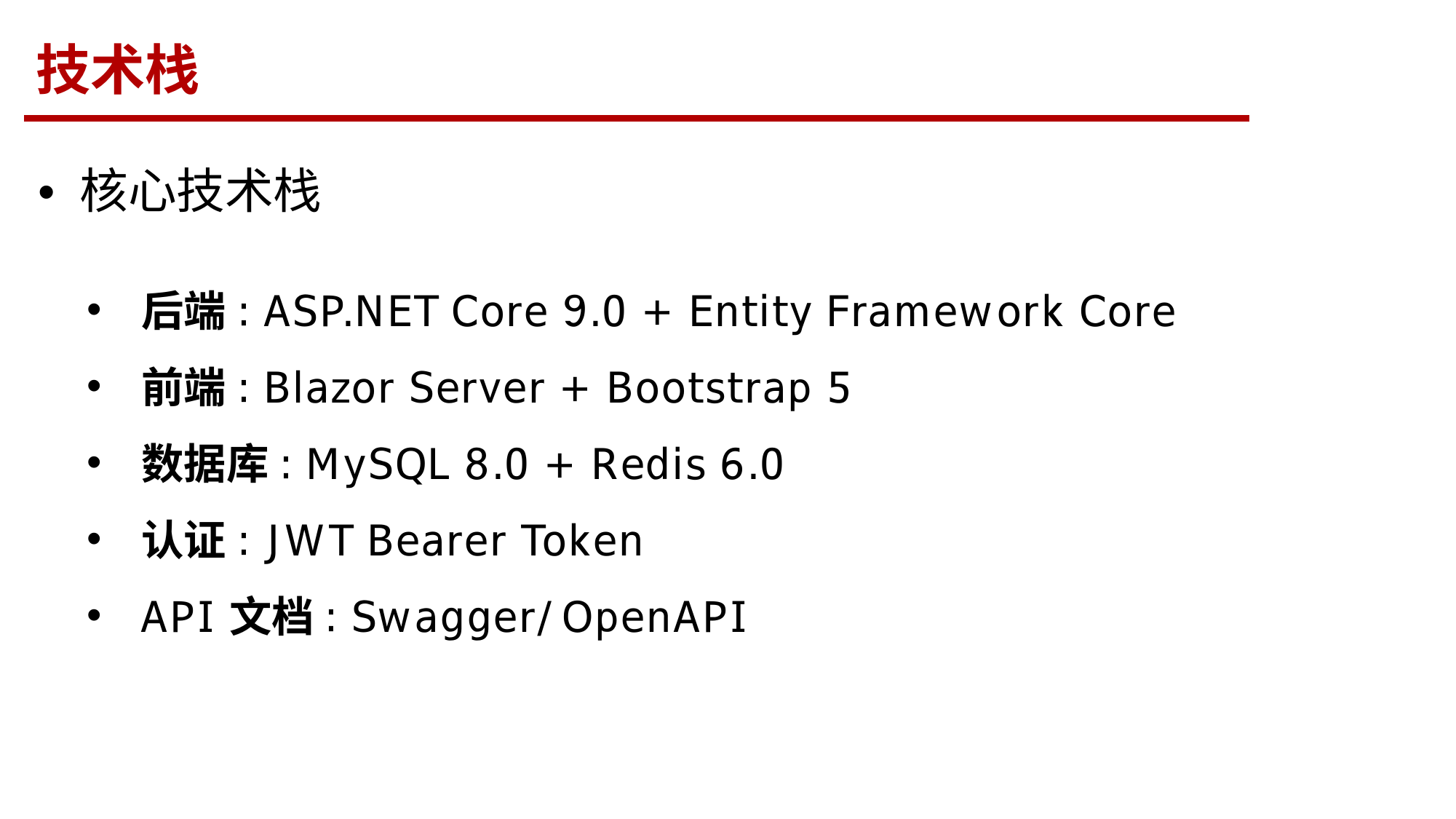

技术栈

• 核心技术栈
后端: ASP.NET Core 9.0 + Entity Framework Core
前端: Blazor Server + Bootstrap 5
数据库: MySQL 8.0 + Redis 6.0
认证: JWT Bearer Token
API文档: Swagger/OpenAPI